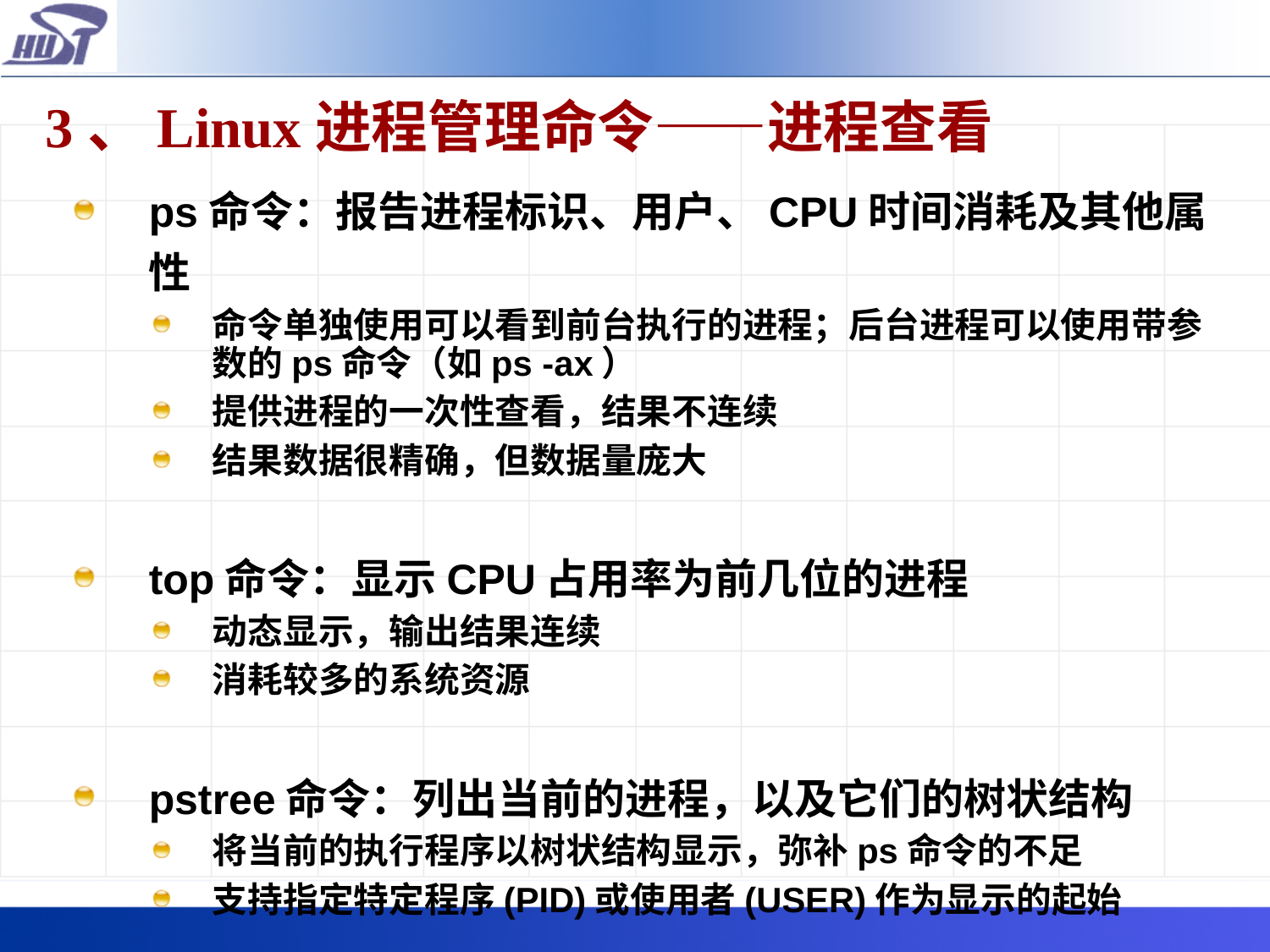

# 3、Linux进程管理命令——进程查看
ps命令：报告进程标识、用户、CPU时间消耗及其他属性
命令单独使用可以看到前台执行的进程；后台进程可以使用带参数的ps命令（如ps -ax）
提供进程的一次性查看，结果不连续
结果数据很精确，但数据量庞大

top命令：显示CPU占用率为前几位的进程
动态显示，输出结果连续
消耗较多的系统资源

pstree命令：列出当前的进程，以及它们的树状结构
将当前的执行程序以树状结构显示，弥补ps命令的不足
支持指定特定程序(PID)或使用者(USER)作为显示的起始